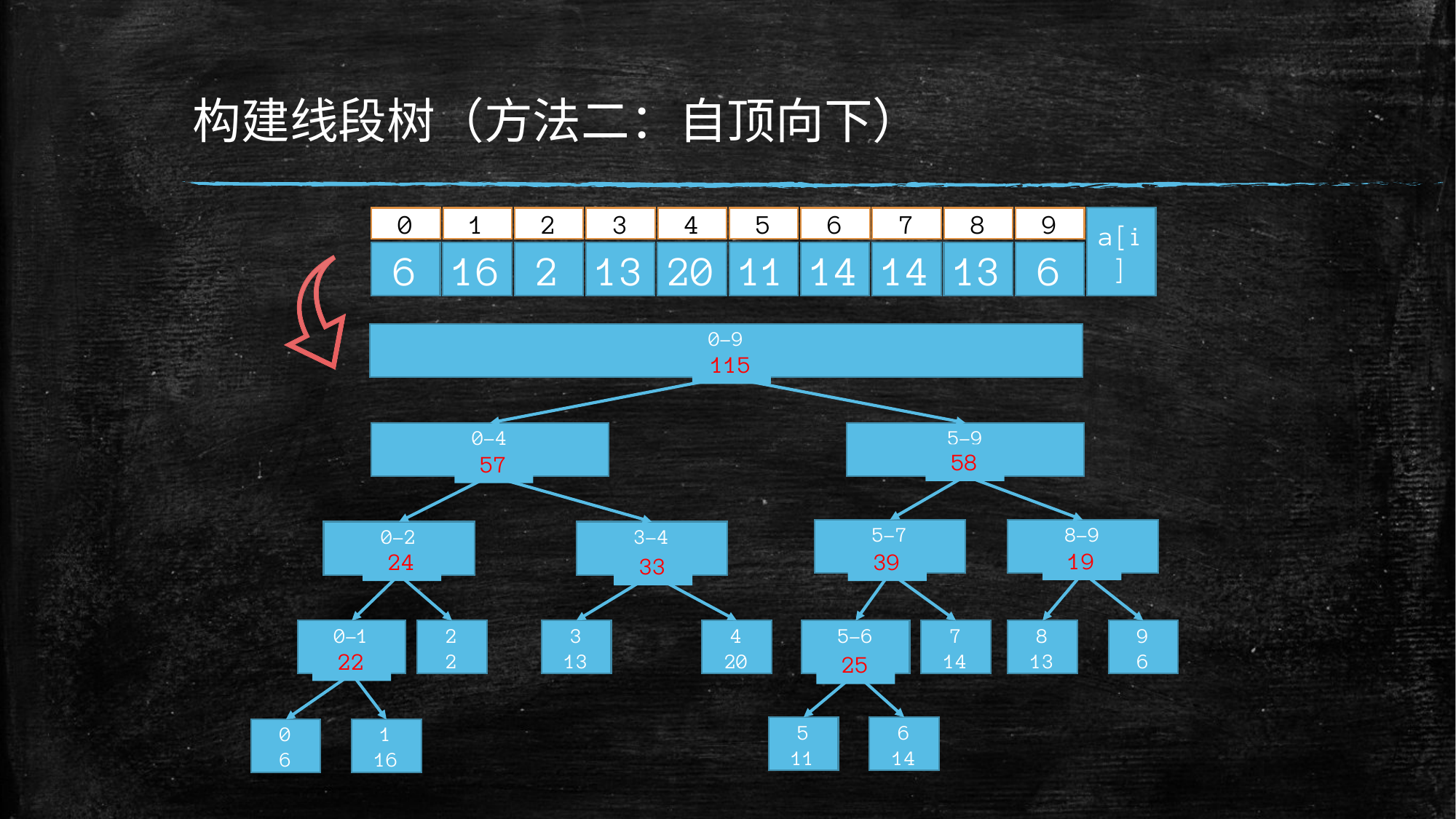

# 构建线段树（方法二：自顶向下）
a[i]
0
1
2
3
4
5
6
7
8
9
6
16
2
13
20
11
14
14
13
6

0-9
（未知）
115
0-4
（未知）
5-9
（未知）
58
57
5-7
（未知）
8-9
（未知）
0-2
（未知）
3-4
（未知）
19
24
39
33
0-1
（未知）
2
2
3
13
4
20
5-6
（未知）
7
14
8
13
9
6
22
25
5
11
6
14
0
6
1
16